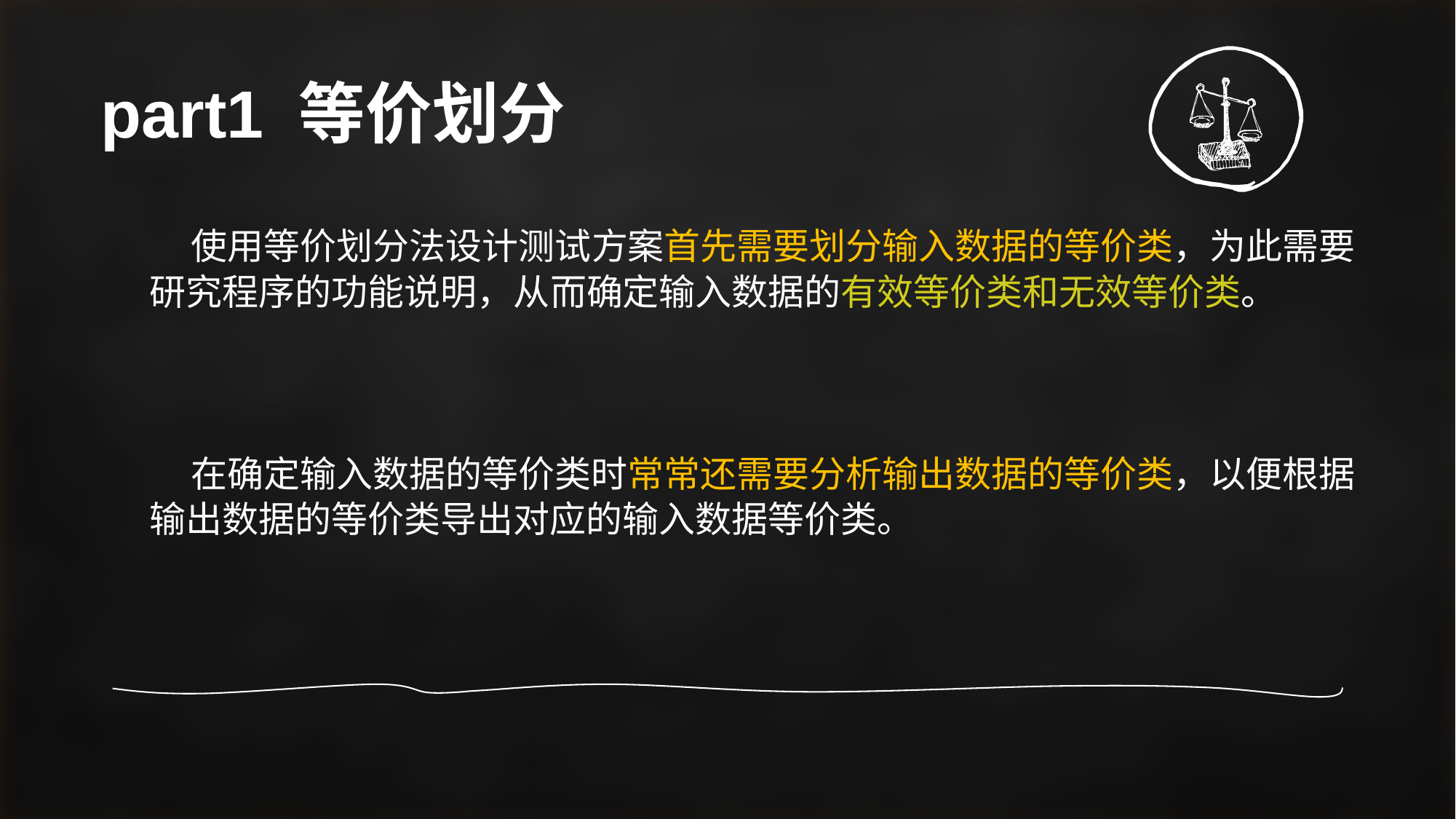

# part1 等价划分

    使用等价划分法设计测试方案首先需要划分输入数据的等价类，为此需要研究程序的功能说明，从而确定输入数据的有效等价类和无效等价类。

    在确定输入数据的等价类时常常还需要分析输出数据的等价类，以便根据输出数据的等价类导出对应的输入数据等价类。